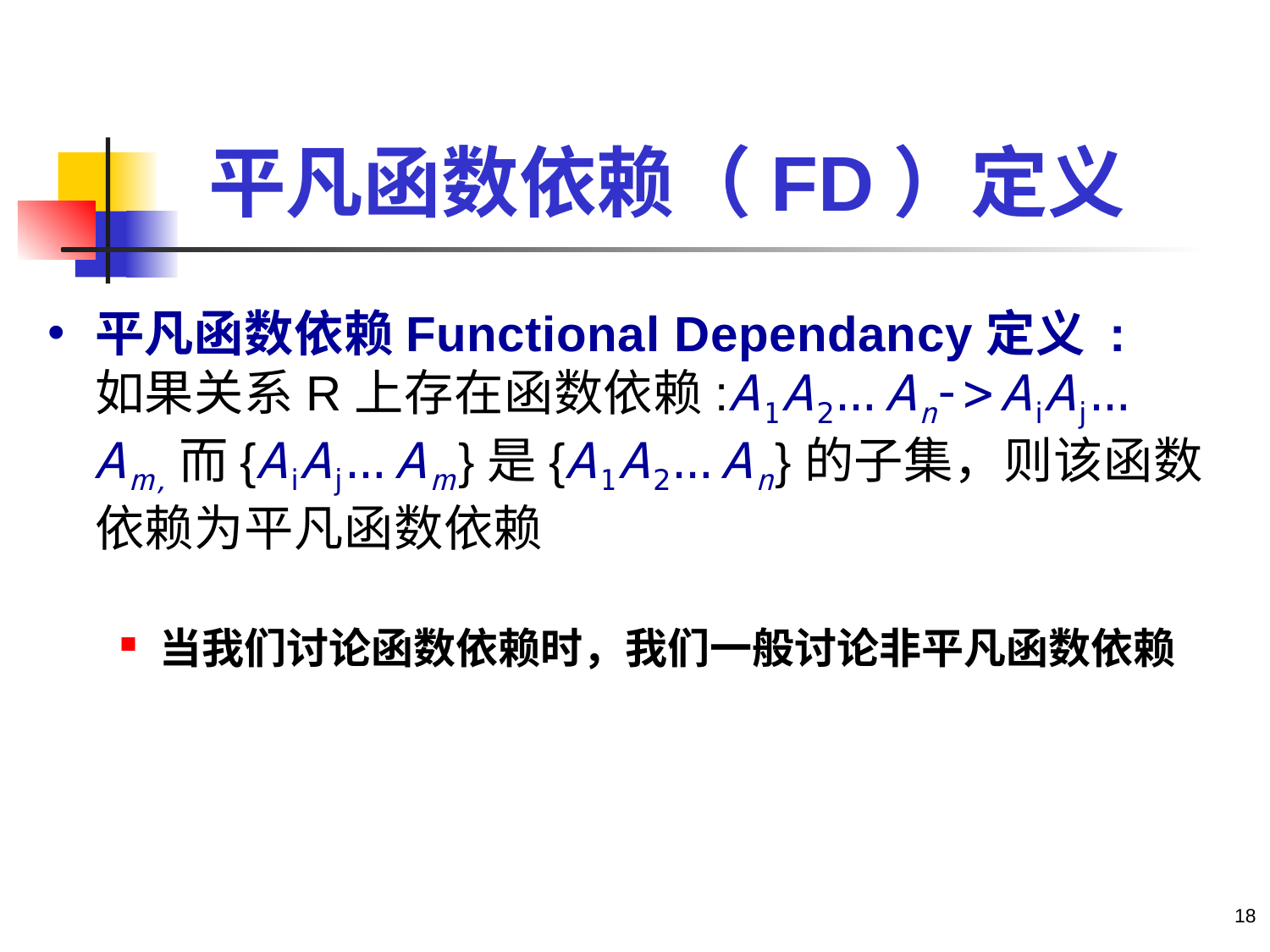

# 平凡函数依赖（FD）定义
平凡函数依赖Functional Dependancy定义 :   如果关系R上存在函数依赖:A1A2…An->AiAj…Am,而{AiAj…Am}是{A1A2…An}的子集，则该函数依赖为平凡函数依赖

当我们讨论函数依赖时，我们一般讨论非平凡函数依赖

18